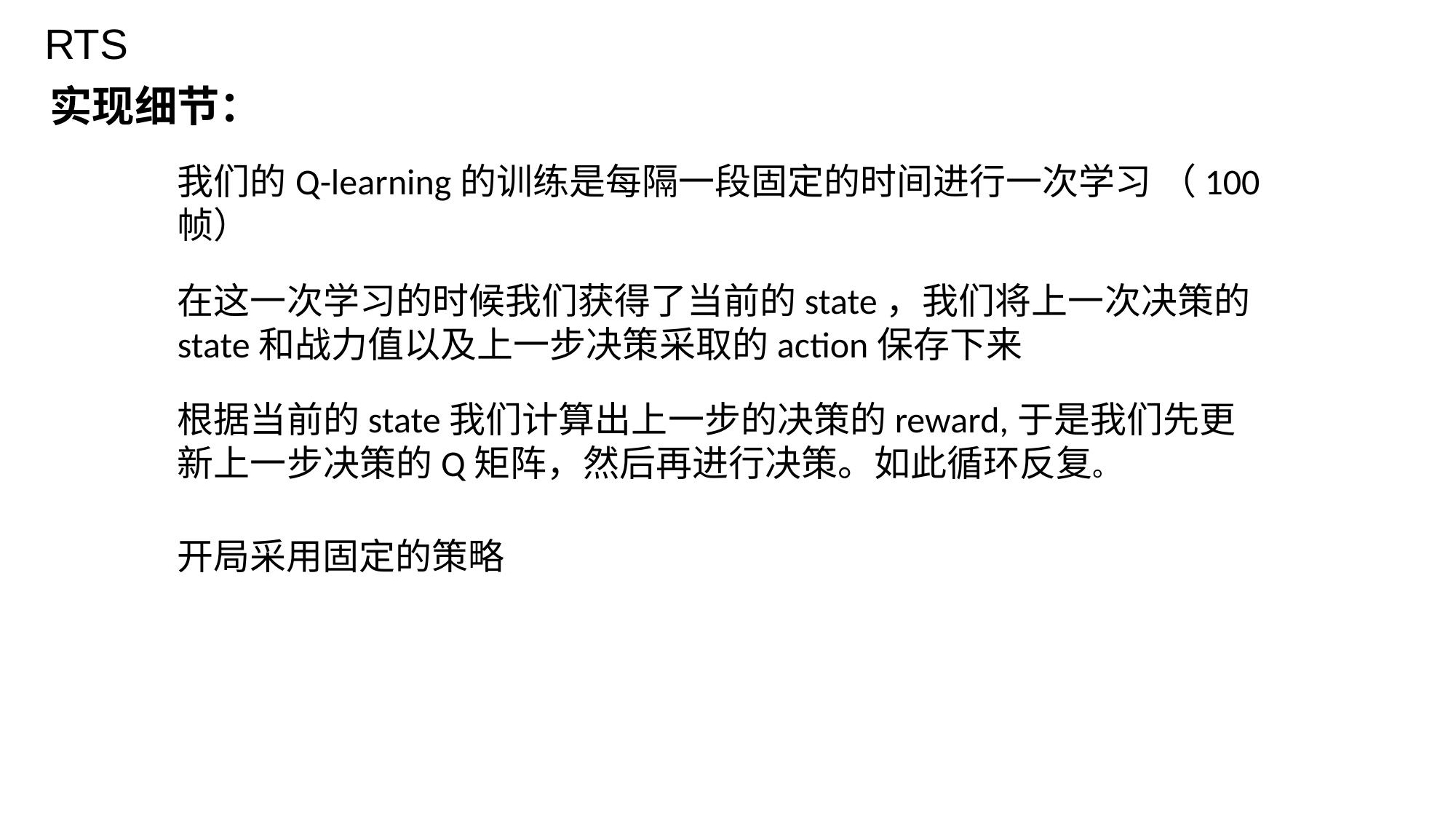

RTS
实现细节：
我们的Q-learning的训练是每隔一段固定的时间进行一次学习 （100帧）
在这一次学习的时候我们获得了当前的state，我们将上一次决策的state和战力值以及上一步决策采取的action保存下来
根据当前的state我们计算出上一步的决策的reward,于是我们先更新上一步决策的Q矩阵，然后再进行决策。如此循环反复。
开局采用固定的策略